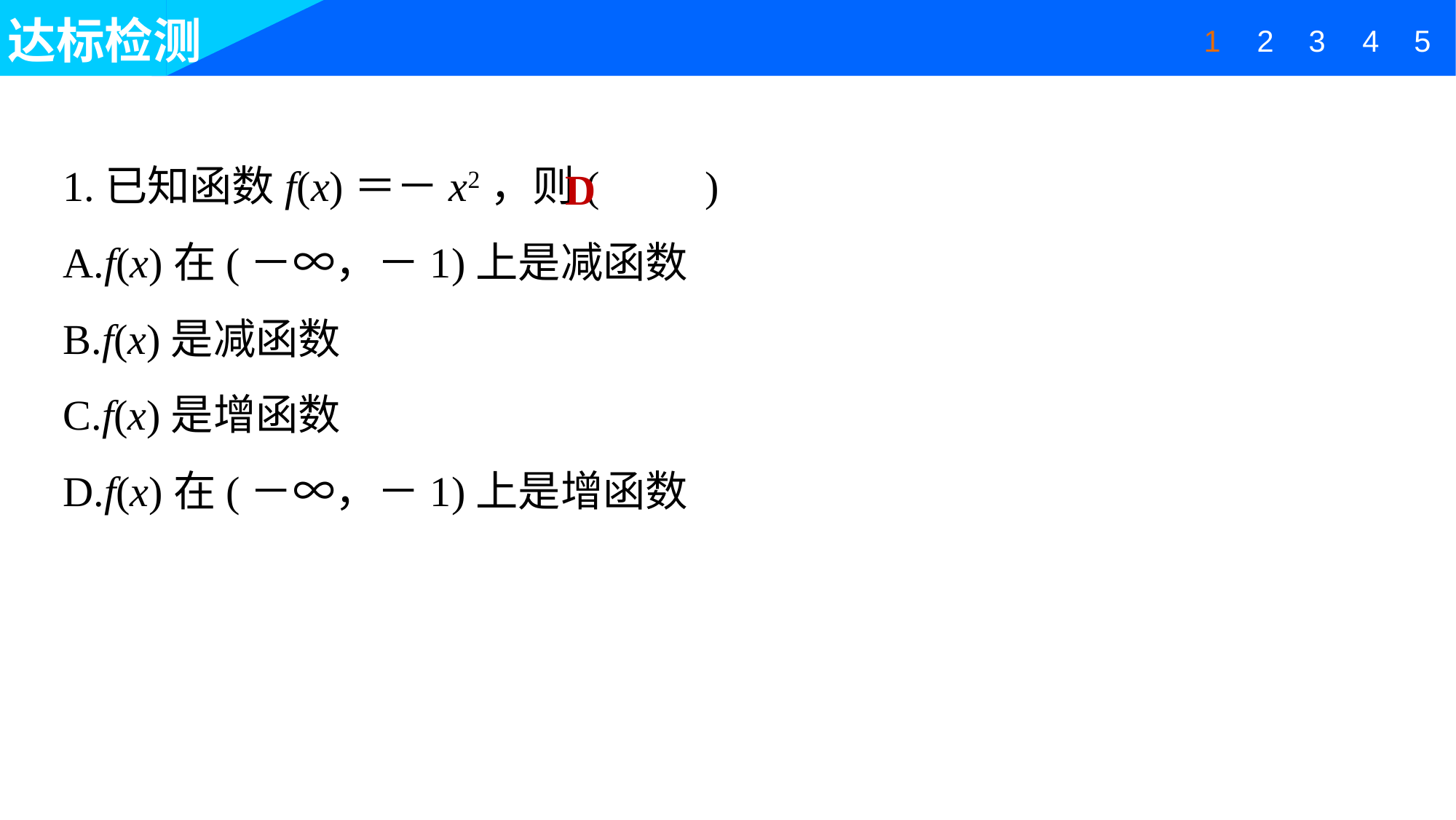

达标检测
4
5
1
2
3
1.已知函数f(x)＝－x2，则(　　)
A.f(x)在(－∞，－1)上是减函数
B.f(x)是减函数
C.f(x)是增函数
D.f(x)在(－∞，－1)上是增函数
D